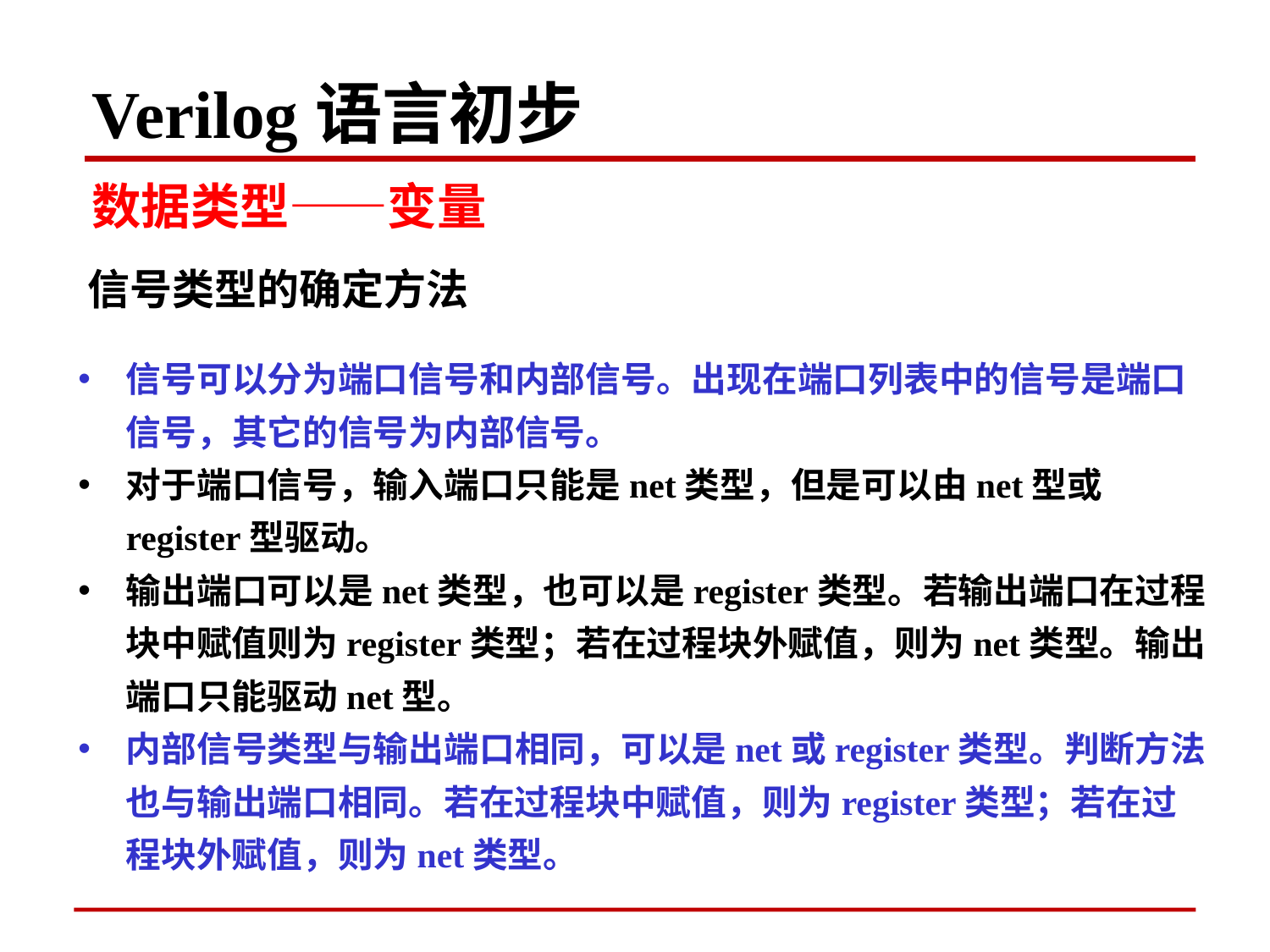

Verilog语言初步
数据类型——变量
信号类型的确定方法
信号可以分为端口信号和内部信号。出现在端口列表中的信号是端口信号，其它的信号为内部信号。
对于端口信号，输入端口只能是net类型，但是可以由net型或register型驱动。
输出端口可以是net类型，也可以是register类型。若输出端口在过程块中赋值则为register类型；若在过程块外赋值，则为net类型。输出端口只能驱动net型。
内部信号类型与输出端口相同，可以是net或register类型。判断方法也与输出端口相同。若在过程块中赋值，则为register类型；若在过程块外赋值，则为net类型。